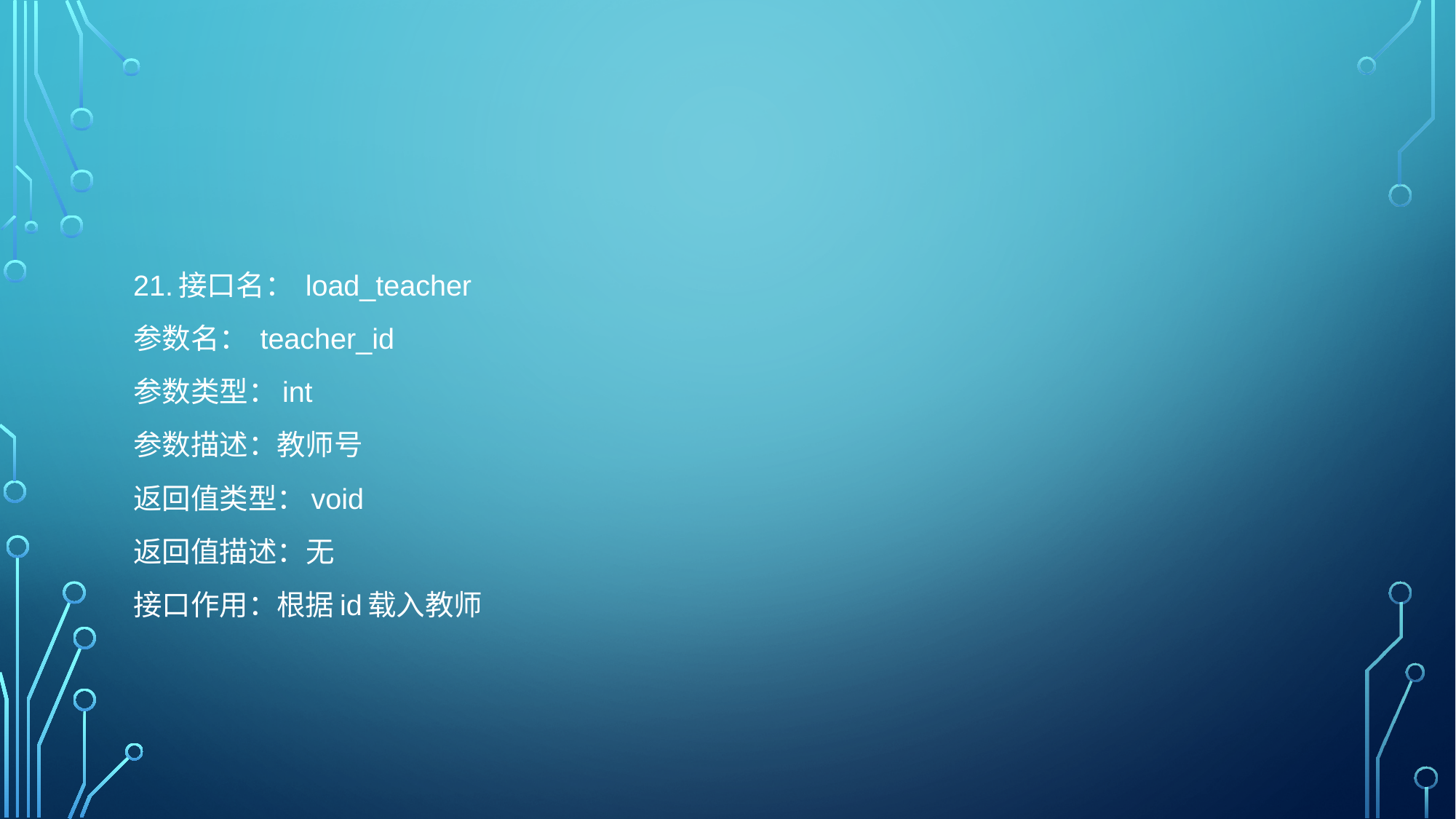

#

21.接口名： load_teacher
参数名： teacher_id
参数类型：int
参数描述：教师号
返回值类型：void
返回值描述：无
接口作用：根据id载入教师